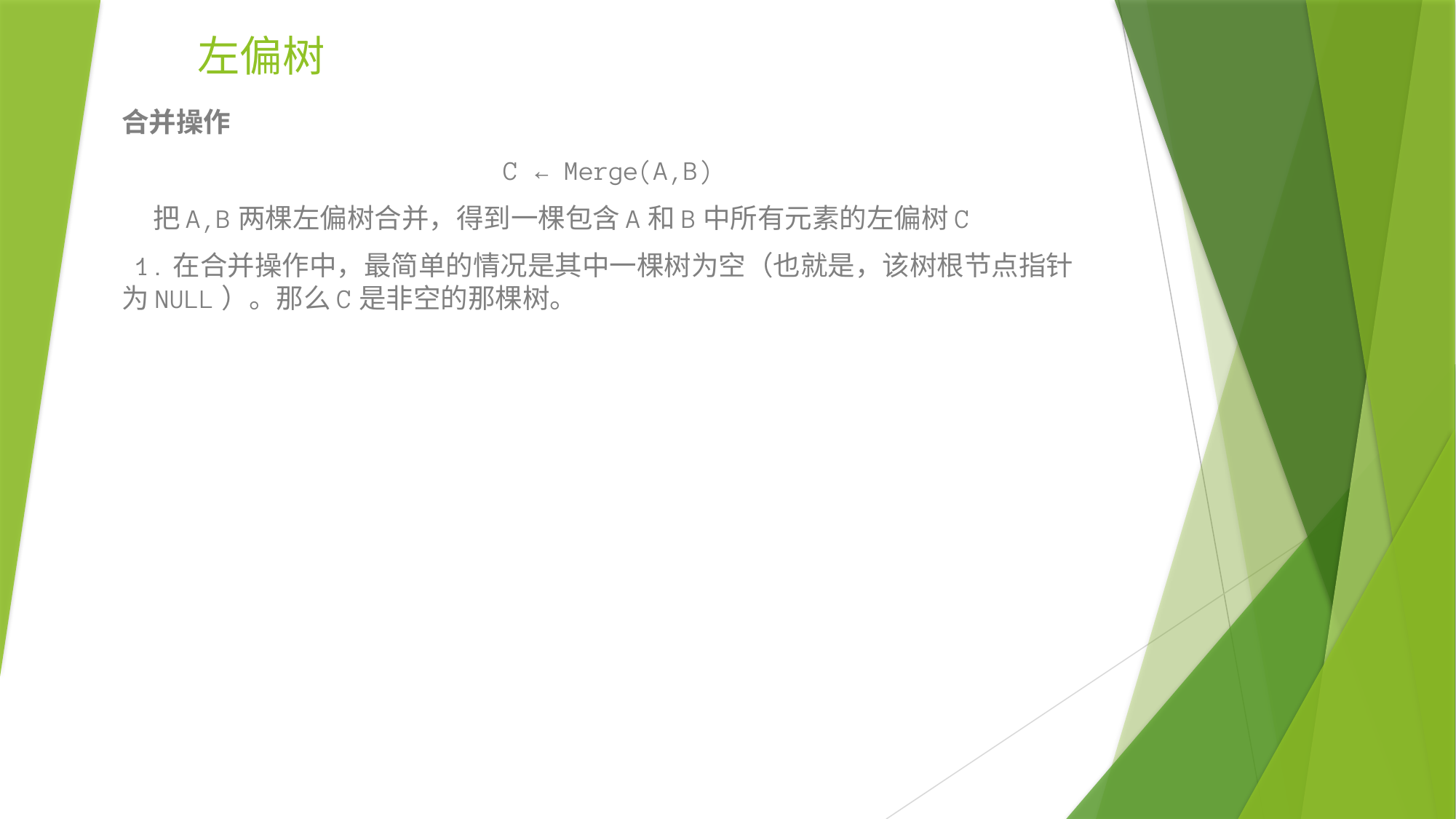

# 左偏树
合并操作
C ← Merge(A,B)
    把A,B两棵左偏树合并，得到一棵包含A和B中所有元素的左偏树C
 1.在合并操作中，最简单的情况是其中一棵树为空（也就是，该树根节点指针为NULL）。那么C是非空的那棵树。